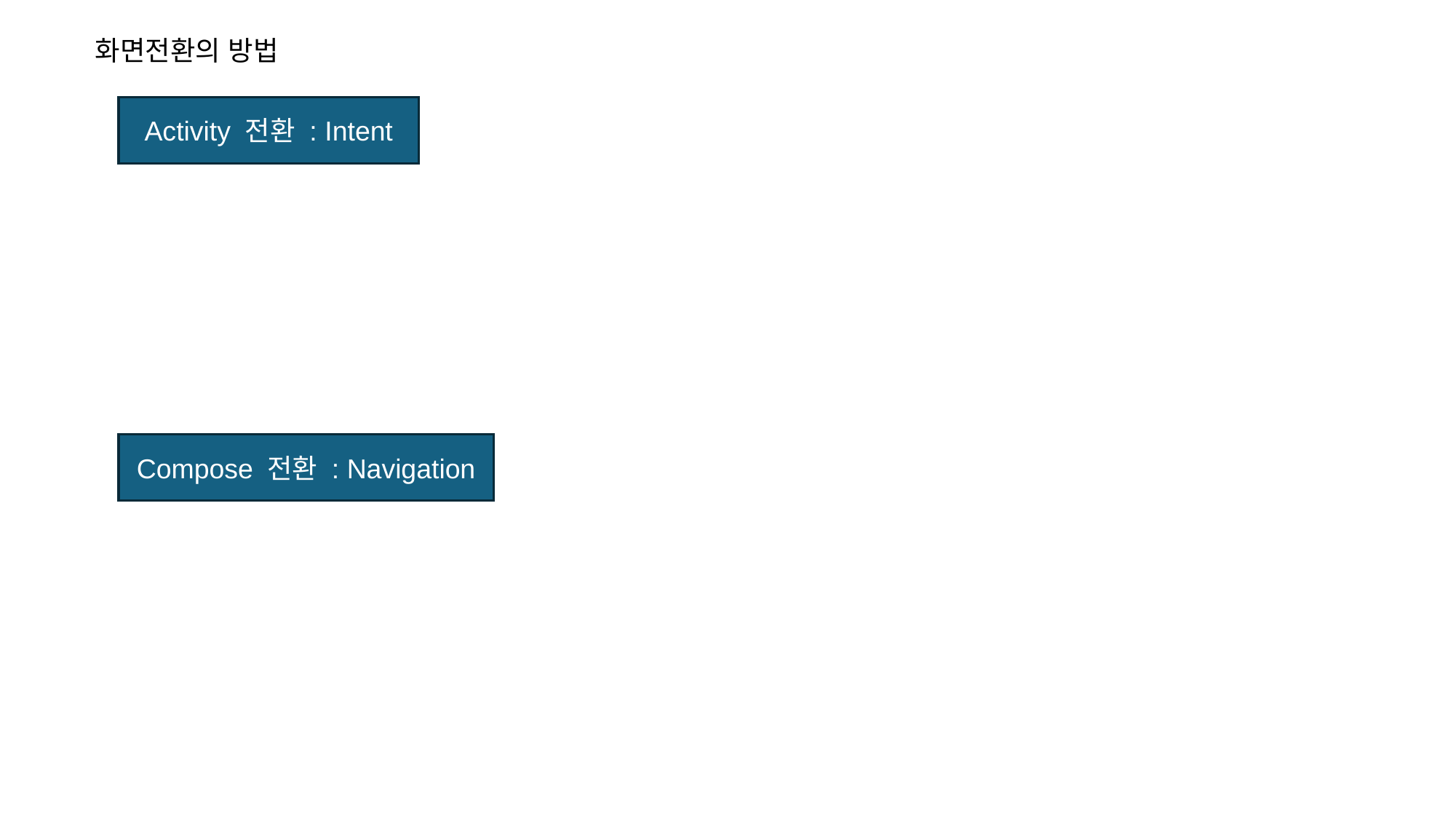

화면전환의 방법
Activity 전환 : Intent
Compose 전환 : Navigation